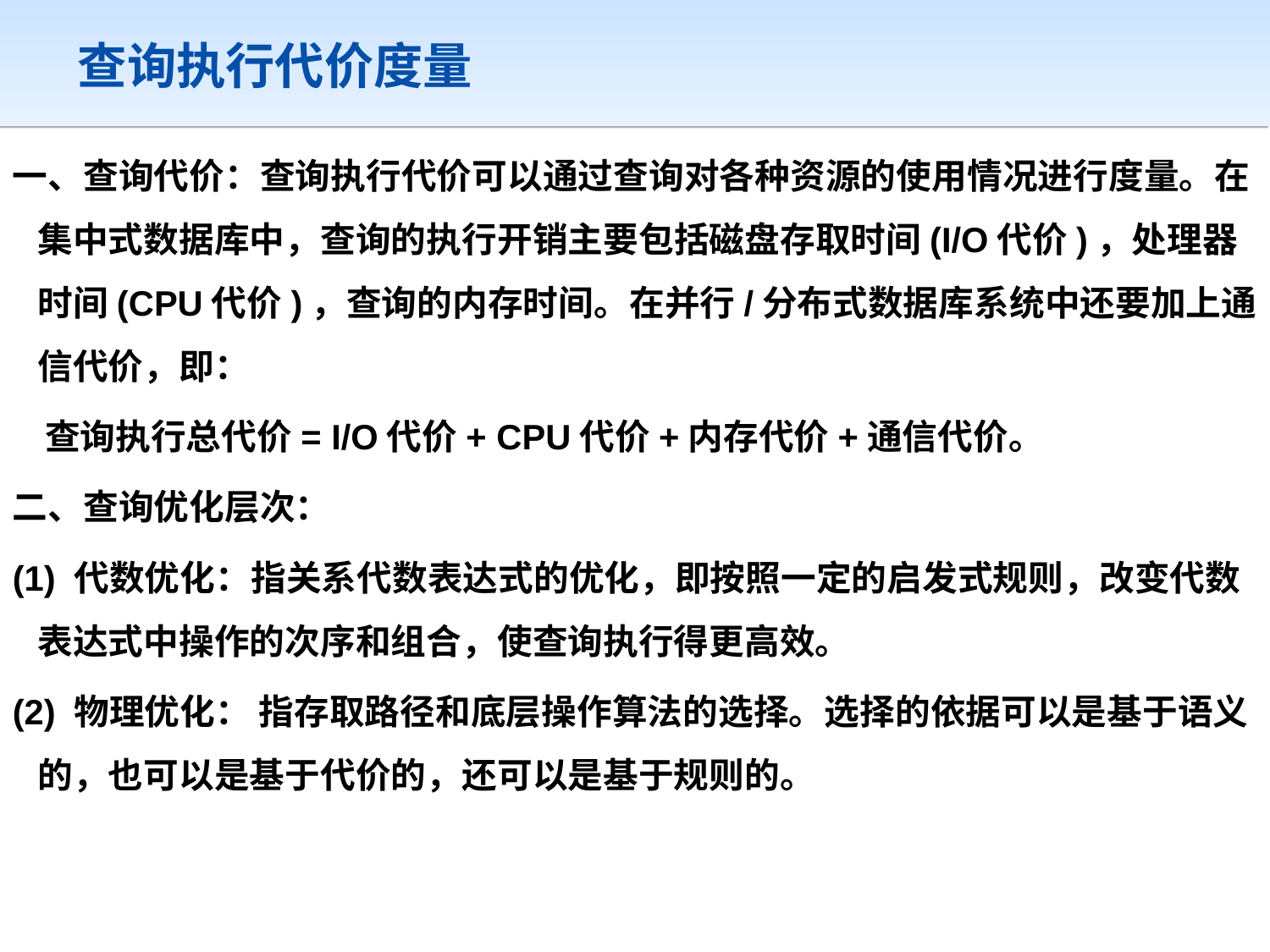

# 查询执行代价度量
一、查询代价：查询执行代价可以通过查询对各种资源的使用情况进行度量。在集中式数据库中，查询的执行开销主要包括磁盘存取时间(I/O代价)，处理器时间(CPU代价)，查询的内存时间。在并行/分布式数据库系统中还要加上通信代价，即：
   查询执行总代价= I/O代价+ CPU代价+内存代价+通信代价。
二、查询优化层次：
(1) 代数优化：指关系代数表达式的优化，即按照一定的启发式规则，改变代数表达式中操作的次序和组合，使查询执行得更高效。
(2) 物理优化： 指存取路径和底层操作算法的选择。选择的依据可以是基于语义的，也可以是基于代价的，还可以是基于规则的。